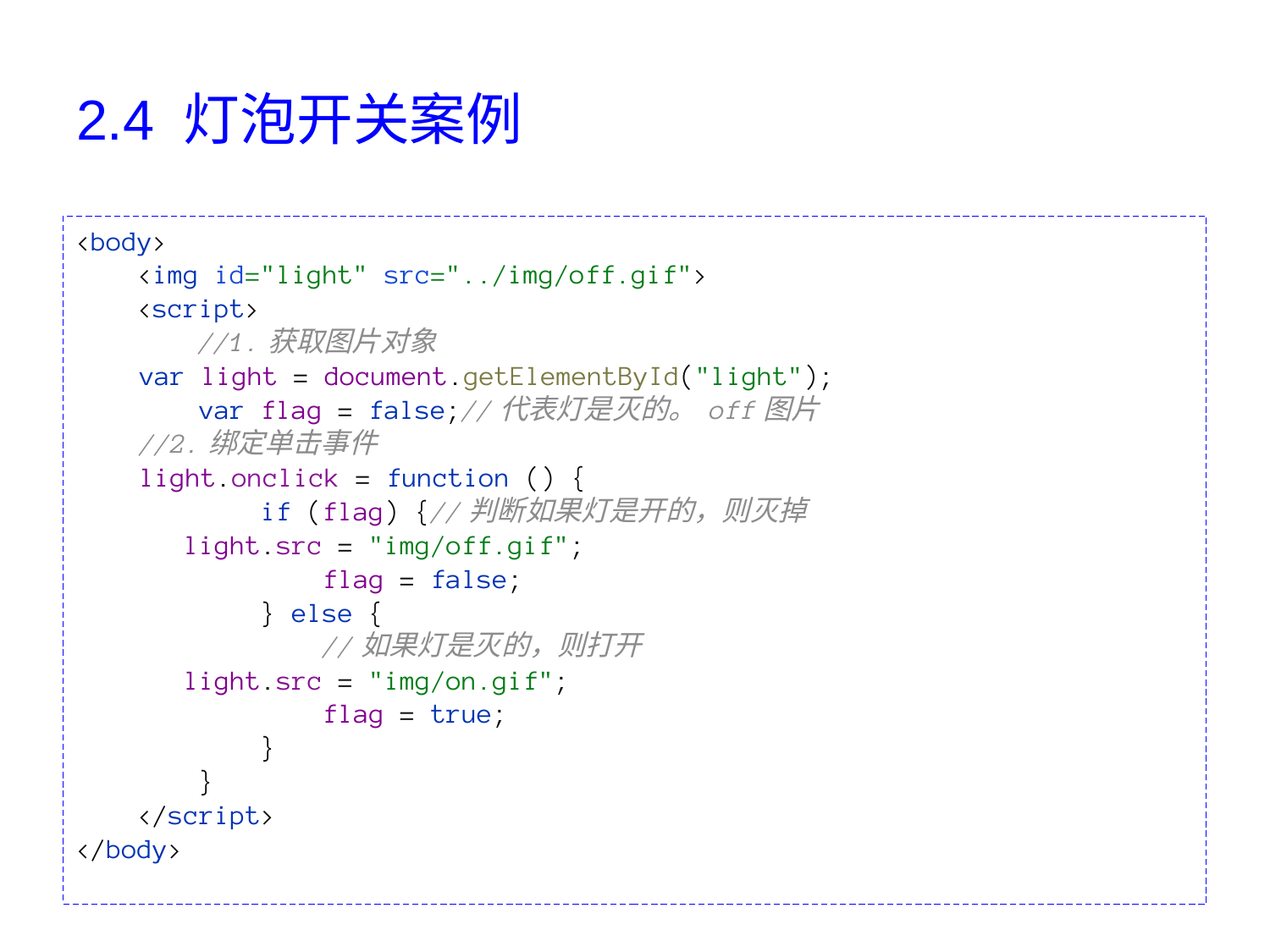

# 2.4 灯泡开关案例
<body>
    <img id="light" src="../img/off.gif">
    <script>
        //1.获取图片对象
         var light = document.getElementById("light");
        var flag = false;//代表灯是灭的。 off图片
         //2.绑定单击事件
         light.onclick = function () {
            if (flag) {//判断如果灯是开的，则灭掉
                light.src = "img/off.gif";
                flag = false;
            } else {
                //如果灯是灭的，则打开
                light.src = "img/on.gif";
                flag = true;
            }
        }
    </script>
</body>